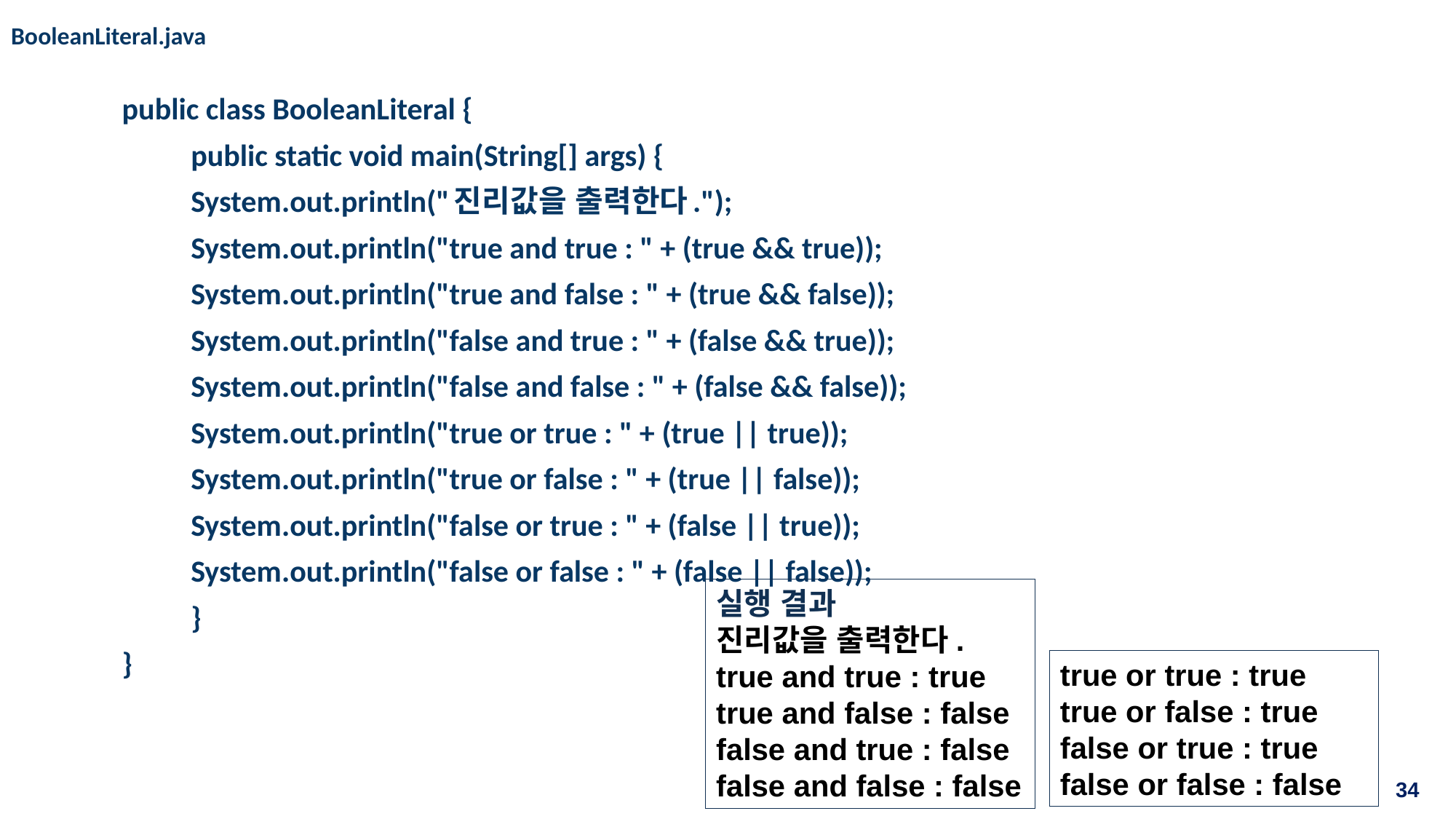

BooleanLiteral.java
public class BooleanLiteral {
	public static void main(String[] args) {
		System.out.println("진리값을 출력한다.");
		System.out.println("true and true : " + (true && true));
		System.out.println("true and false : " + (true && false));
		System.out.println("false and true : " + (false && true));
		System.out.println("false and false : " + (false && false));
		System.out.println("true or true : " + (true || true));
		System.out.println("true or false : " + (true || false));
		System.out.println("false or true : " + (false || true));
		System.out.println("false or false : " + (false || false));
	}
}
실행 결과
진리값을 출력한다.
true and true : true
true and false : false
false and true : false
false and false : false
true or true : true
true or false : true
false or true : true
false or false : false
34